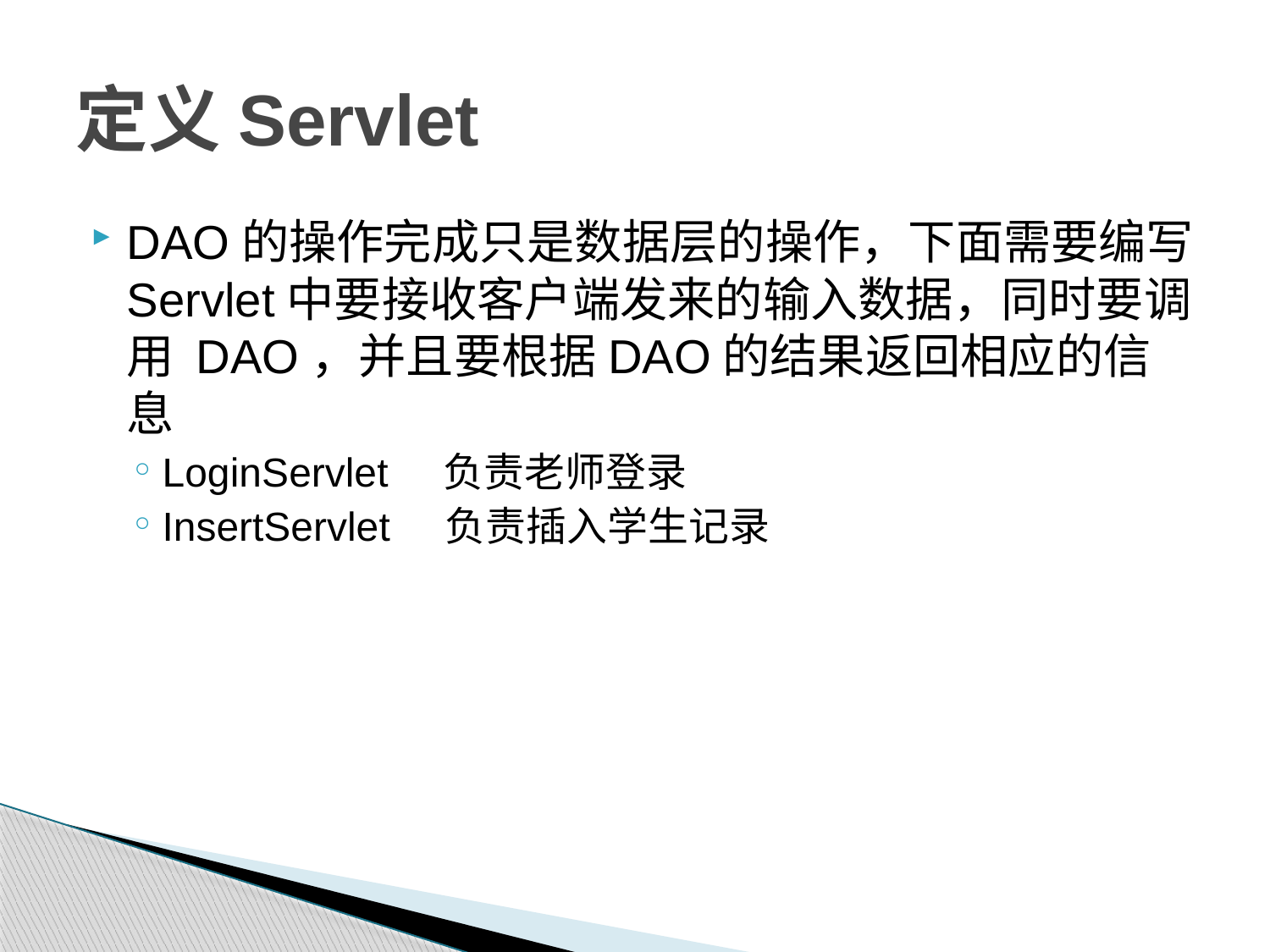

# 定义Servlet
DAO的操作完成只是数据层的操作，下面需要编写Servlet中要接收客户端发来的输入数据，同时要调用 DAO，并且要根据DAO的结果返回相应的信息
LoginServlet    负责老师登录
InsertServlet    负责插入学生记录